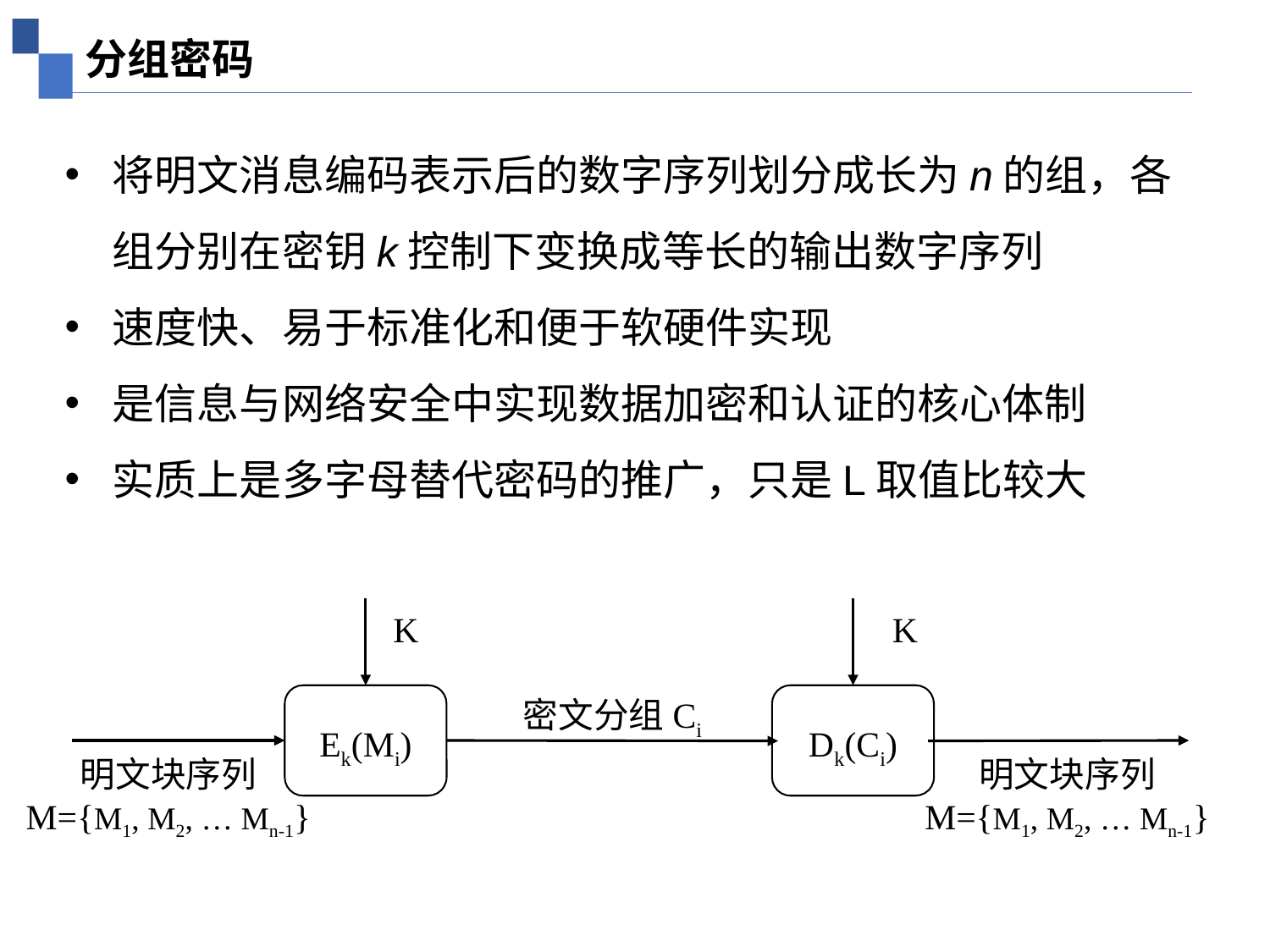

分组密码
将明文消息编码表示后的数字序列划分成长为n的组，各组分别在密钥k控制下变换成等长的输出数字序列
速度快、易于标准化和便于软硬件实现
是信息与网络安全中实现数据加密和认证的核心体制
实质上是多字母替代密码的推广，只是L取值比较大

K
K

Ek(Mi)

Dk(Ci)
密文分组Ci
明文块序列
M={M1, M2, … Mn-1}
明文块序列
M={M1, M2, … Mn-1}
6